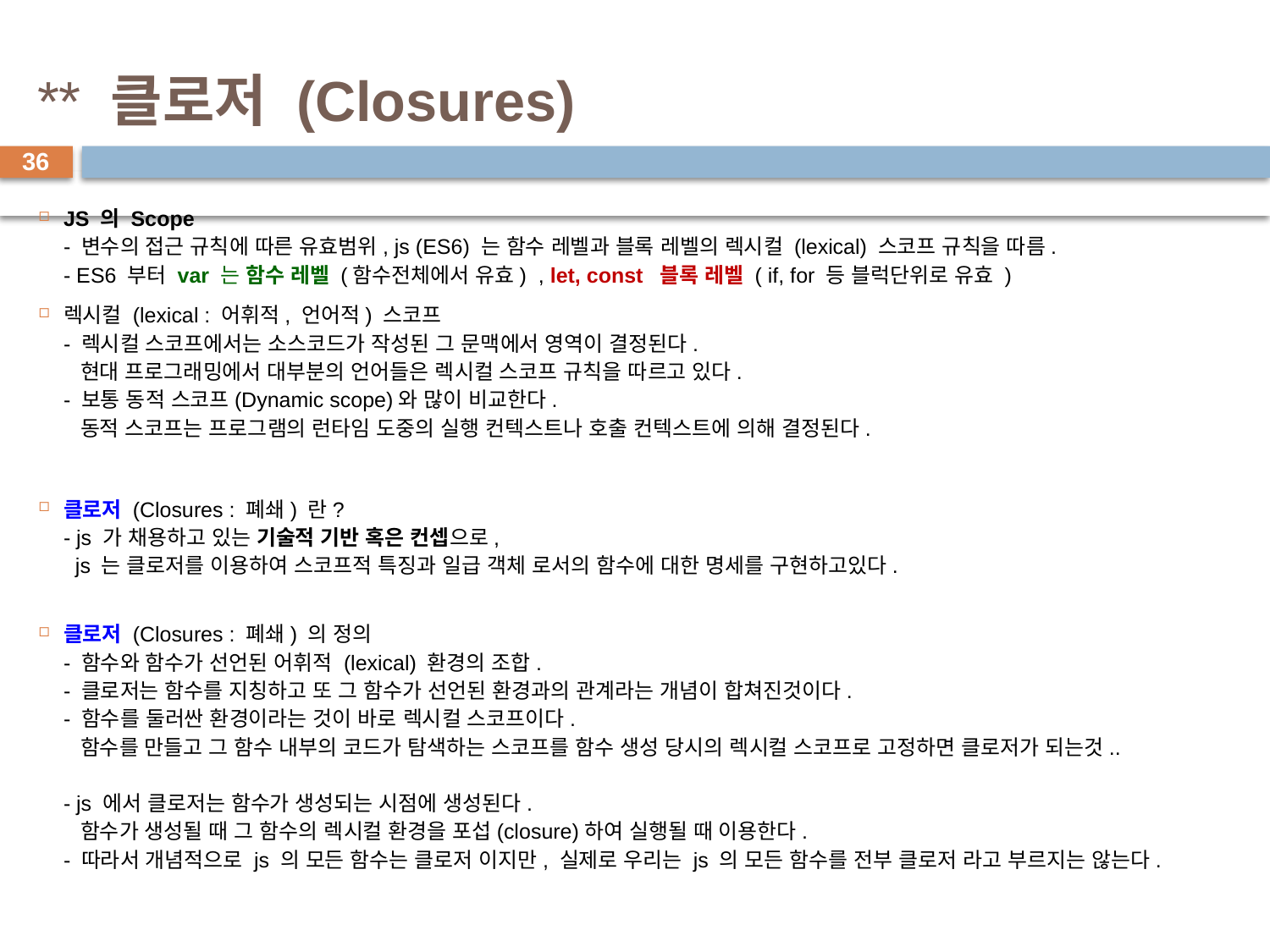

# ** 클로저 (Closures)
36
JS 의 Scope
- 변수의 접근 규칙에 따른 유효범위, js (ES6) 는 함수 레벨과 블록 레벨의 렉시컬 (lexical) 스코프 규칙을 따름.
- ES6 부터 var 는 함수 레벨 (함수전체에서 유효)  , let, const  블록 레벨 ( if, for 등 블럭단위로 유효 )
렉시컬 (lexical : 어휘적, 언어적) 스코프
- 렉시컬 스코프에서는 소스코드가 작성된 그 문맥에서 영역이 결정된다.
  현대 프로그래밍에서 대부분의 언어들은 렉시컬 스코프 규칙을 따르고 있다.
- 보통 동적 스코프(Dynamic scope)와 많이 비교한다.
  동적 스코프는 프로그램의 런타임 도중의 실행 컨텍스트나 호출 컨텍스트에 의해 결정된다.

클로저 (Closures : 폐쇄) 란?
- js 가 채용하고 있는 기술적 기반 혹은 컨셉으로,
  js 는 클로저를 이용하여 스코프적 특징과 일급 객체 로서의 함수에 대한 명세를 구현하고있다.
클로저 (Closures : 폐쇄) 의 정의
- 함수와 함수가 선언된 어휘적 (lexical) 환경의 조합.
- 클로저는 함수를 지칭하고 또 그 함수가 선언된 환경과의 관계라는 개념이 합쳐진것이다.
- 함수를 둘러싼 환경이라는 것이 바로 렉시컬 스코프이다.
  함수를 만들고 그 함수 내부의 코드가 탐색하는 스코프를 함수 생성 당시의 렉시컬 스코프로 고정하면 클로저가 되는것..
- js 에서 클로저는 함수가 생성되는 시점에 생성된다.
  함수가 생성될 때 그 함수의 렉시컬 환경을 포섭(closure)하여 실행될 때 이용한다.
- 따라서 개념적으로 js 의 모든 함수는 클로저 이지만, 실제로 우리는 js 의 모든 함수를 전부 클로저 라고 부르지는 않는다.